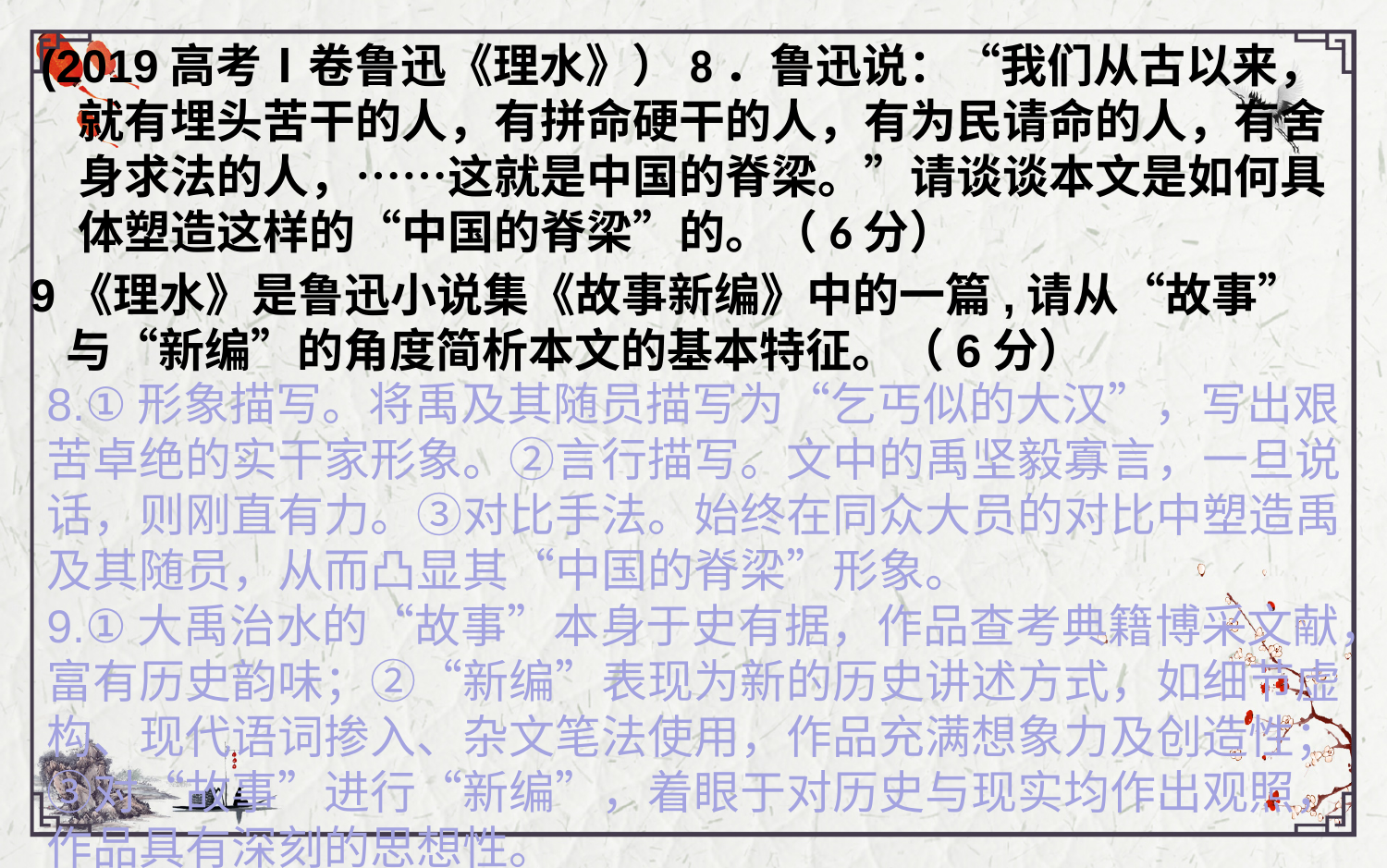

(2019高考Ⅰ卷鲁迅《理水》）8．鲁迅说：“我们从古以来，就有埋头苦干的人，有拼命硬干的人，有为民请命的人，有舍身求法的人，……这就是中国的脊梁。”请谈谈本文是如何具体塑造这样的“中国的脊梁”的。（6分）
9《理水》是鲁迅小说集《故事新编》中的一篇,请从“故事”与“新编”的角度简析本文的基本特征。（6分）
8.①形象描写。将禹及其随员描写为“乞丐似的大汉”，写出艰苦卓绝的实干家形象。②言行描写。文中的禹坚毅寡言，一旦说话，则刚直有力。③对比手法。始终在同众大员的对比中塑造禹及其随员，从而凸显其“中国的脊梁”形象。9.①大禹治水的“故事”本身于史有据，作品查考典籍博采文献，富有历史韵味；②“新编”表现为新的历史讲述方式，如细节虚构、现代语词掺入、杂文笔法使用，作品充满想象力及创造性；③对“故事”进行“新编”，着眼于对历史与现实均作出观照，作品具有深刻的思想性。